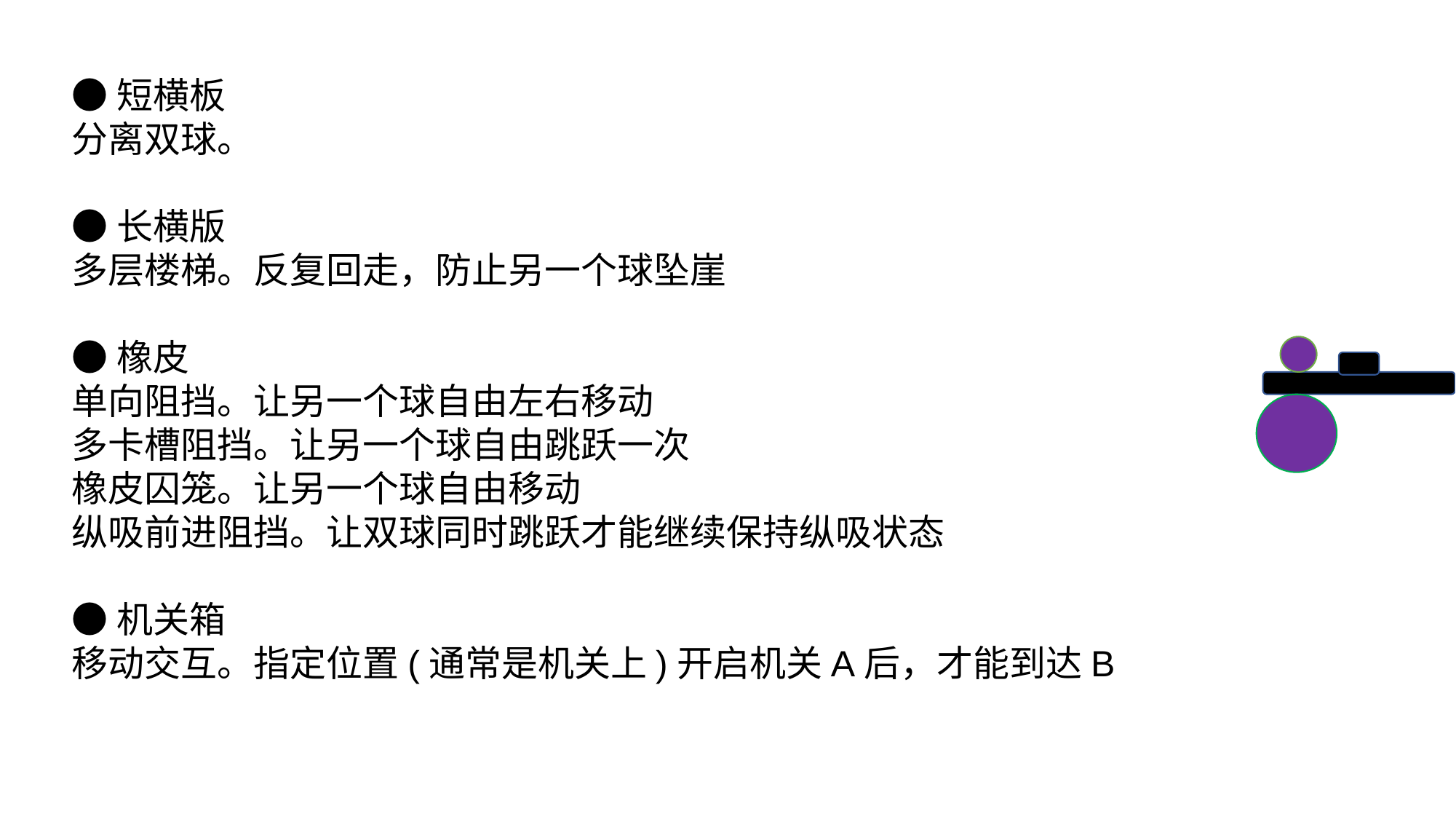

●短横板
分离双球。

●长横版
多层楼梯。反复回走，防止另一个球坠崖

●橡皮
单向阻挡。让另一个球自由左右移动
多卡槽阻挡。让另一个球自由跳跃一次
橡皮囚笼。让另一个球自由移动
纵吸前进阻挡。让双球同时跳跃才能继续保持纵吸状态

●机关箱
移动交互。指定位置(通常是机关上)开启机关A后，才能到达B